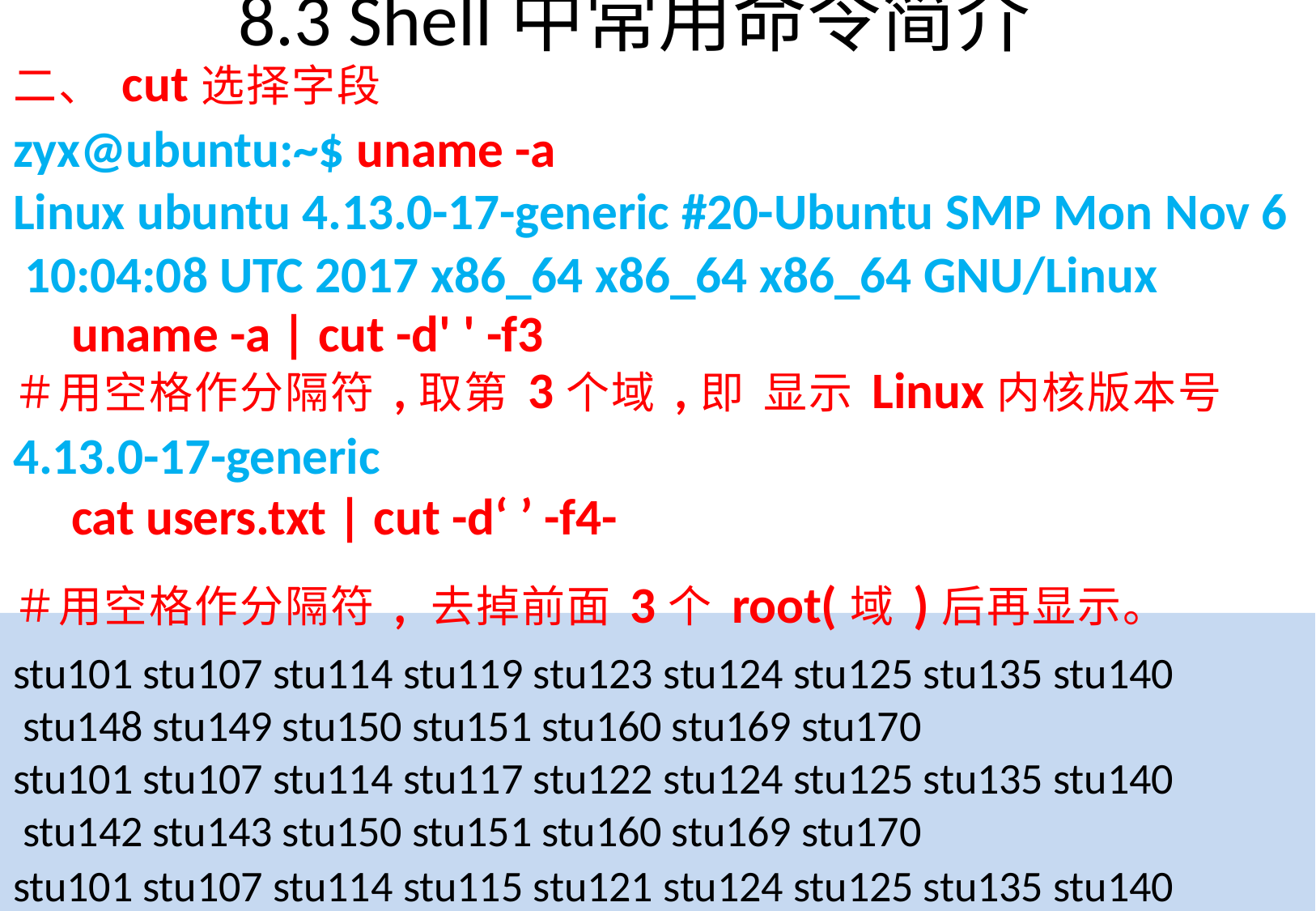

# 8.3 Shell中常用命令简介
二、cut选择字段
zyx@ubuntu:~$ uname -a
Linux ubuntu 4.13.0-17-generic #20-Ubuntu SMP Mon Nov 6  10:04:08 UTC 2017 x86_64 x86_64 x86_64 GNU/Linux
uname -a | cut -d' ' -f3
＃用空格作分隔符,取第3个域,即显示Linux内核版本号
4.13.0-17-generic
cat users.txt | cut -d‘ ’ -f4-
＃用空格作分隔符, 去掉前面3个root(域)后再显示。
stu101 stu107 stu114 stu119 stu123 stu124 stu125 stu135 stu140  stu148 stu149 stu150 stu151 stu160 stu169 stu170
stu101 stu107 stu114 stu117 stu122 stu124 stu125 stu135 stu140  stu142 stu143 stu150 stu151 stu160 stu169 stu170
stu101 stu107 stu114 stu115 stu121 stu124 stu125 stu135 stu140  stu148 stu149 stu150 stu151 stu158 stu163 stu169 stu170